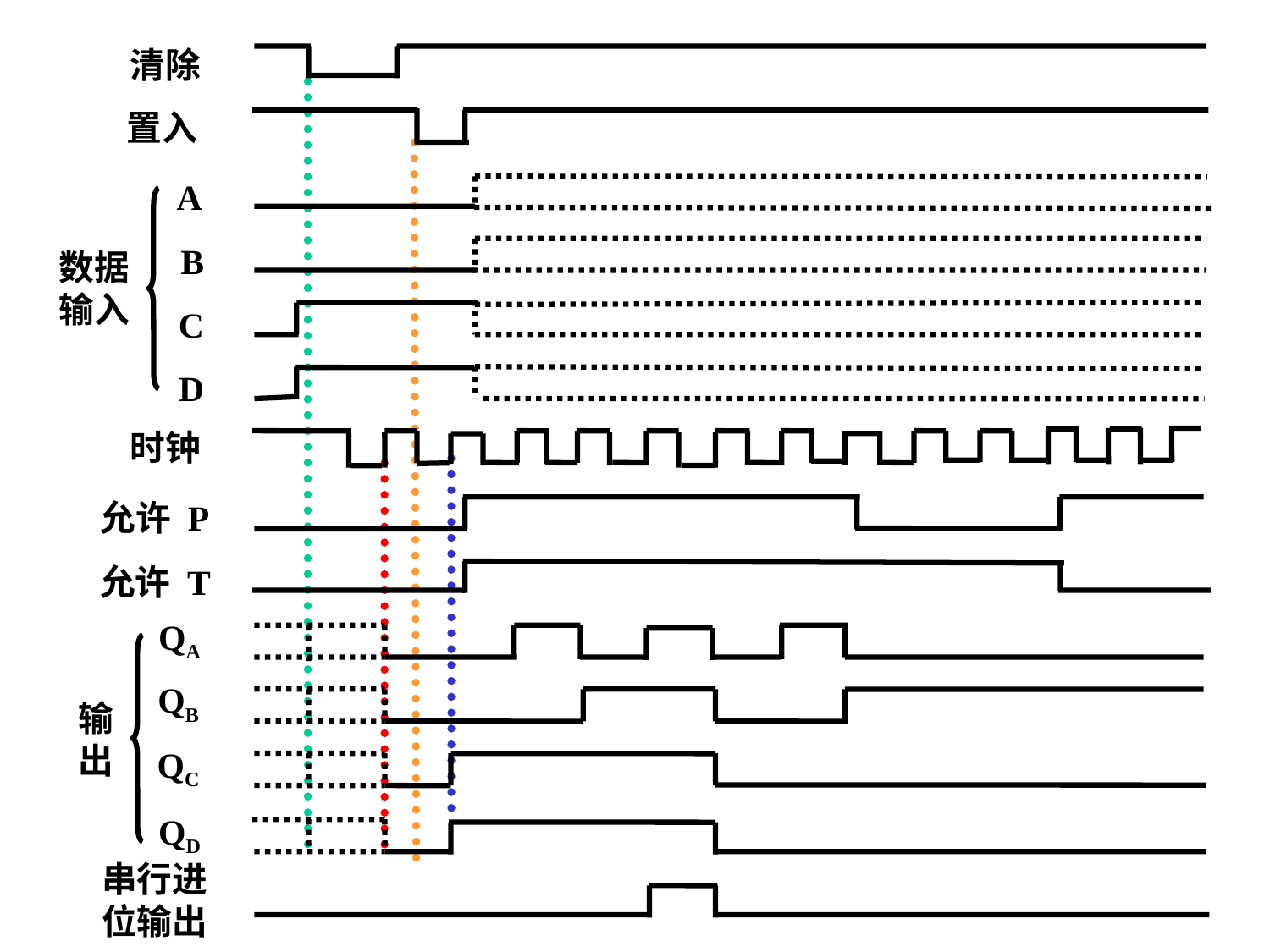

清除

置入

A

B
数据 输入

C

D

时钟

允许 P

允许 T

QA

QB

输出

QC

QD

串行进 位输出